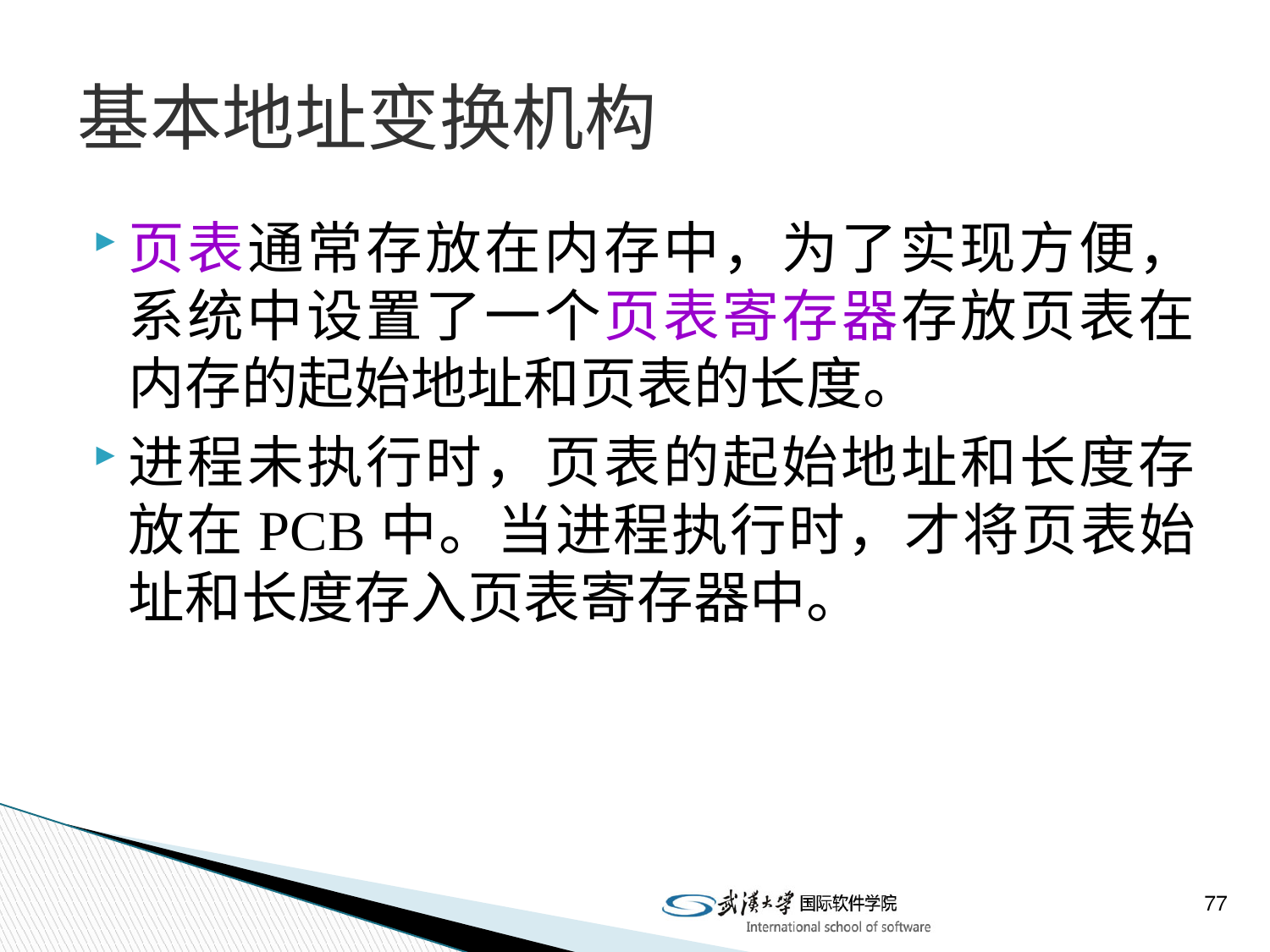

# 基本地址变换机构
页表通常存放在内存中，为了实现方便，系统中设置了一个页表寄存器存放页表在内存的起始地址和页表的长度。
进程未执行时，页表的起始地址和长度存放在PCB中。当进程执行时，才将页表始址和长度存入页表寄存器中。